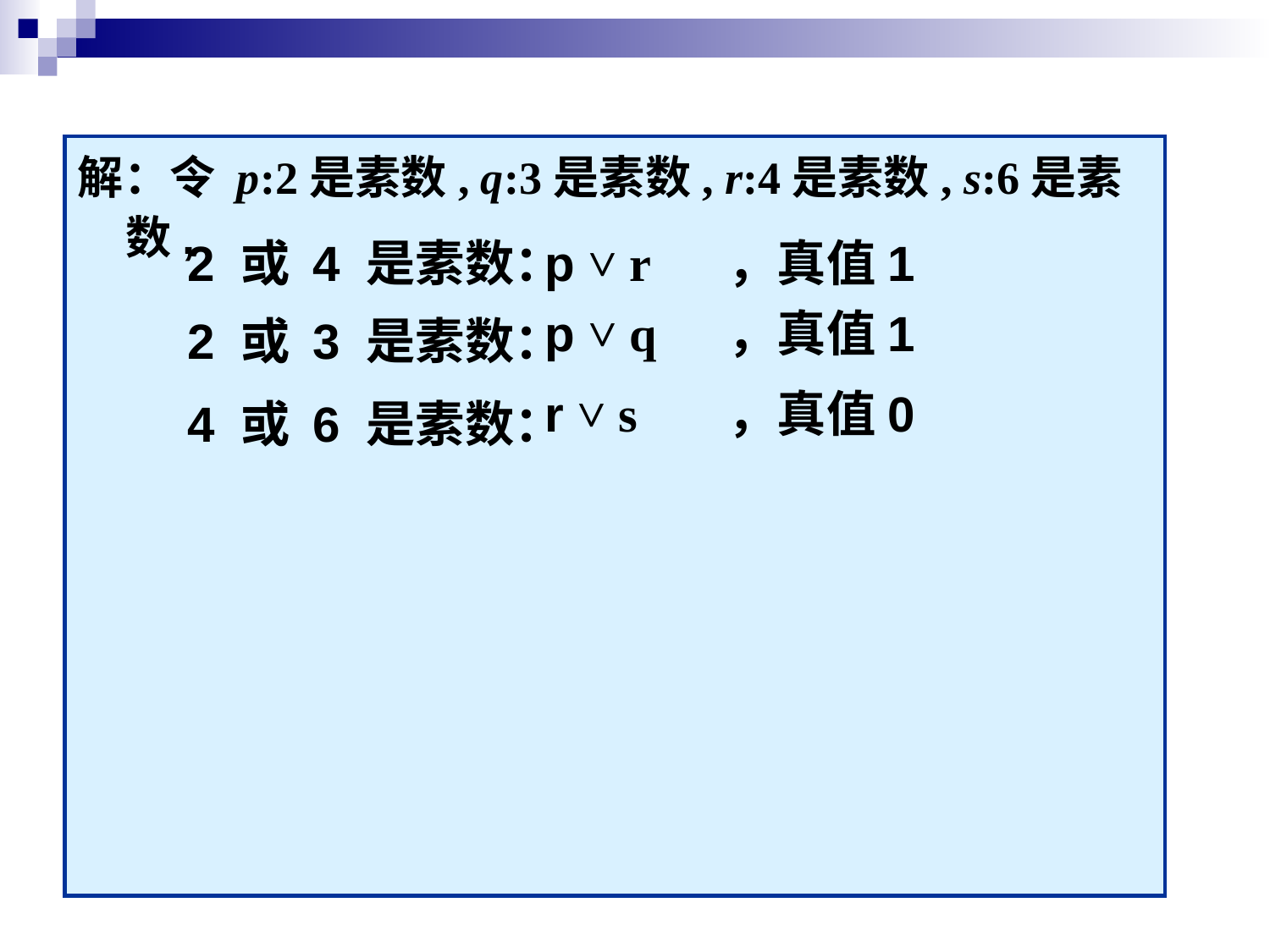

解：令 p:2是素数, q:3是素数, r:4是素数, s:6是素数,

2 或 4 是素数：
p ˅ r
，真值1
p ˅ q
，真值1
2 或 3 是素数：
r ˅ s
，真值0
4 或 6 是素数：